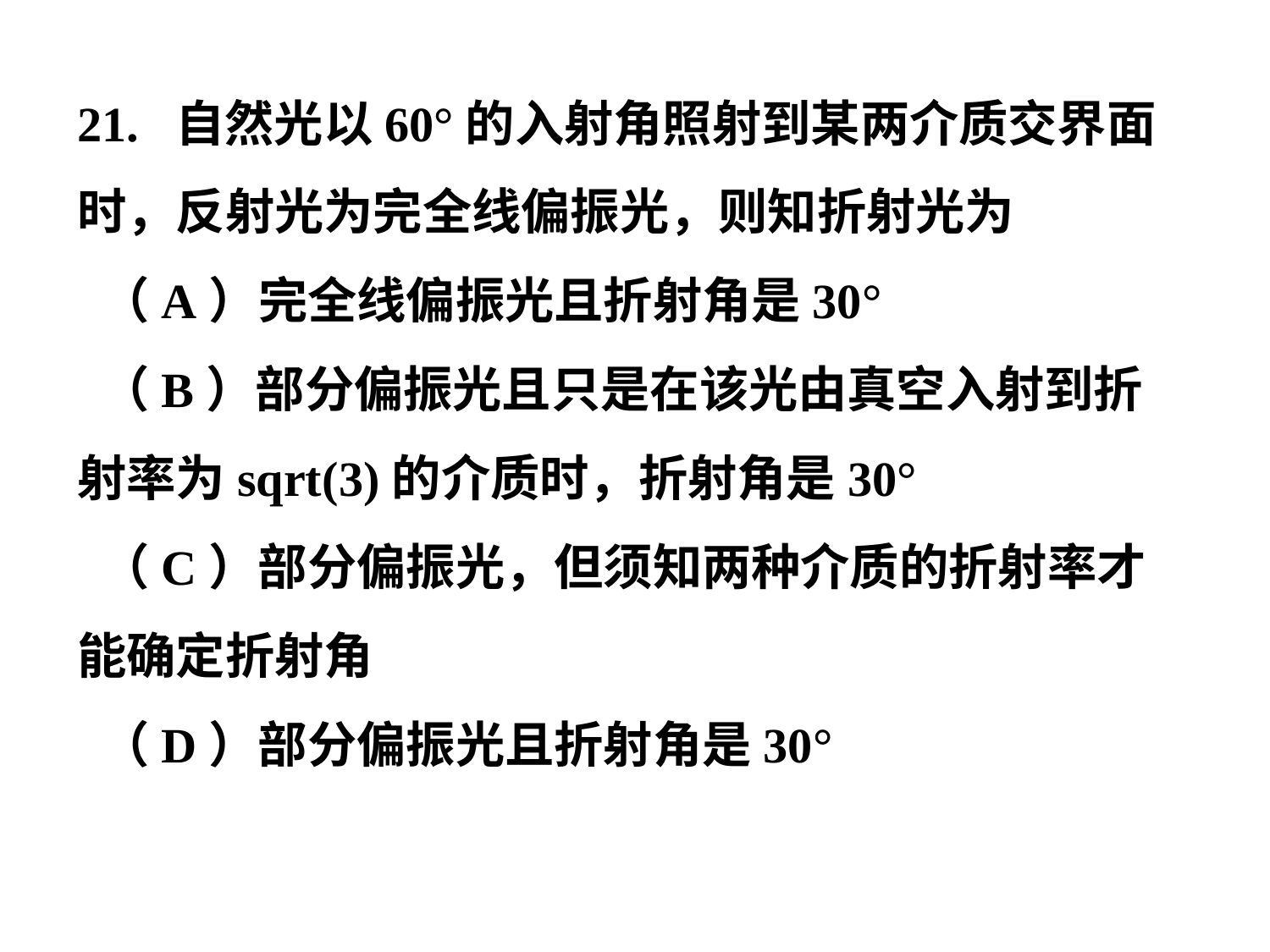

21.  自然光以60°的入射角照射到某两介质交界面时，反射光为完全线偏振光，则知折射光为
 （A）完全线偏振光且折射角是30°
 （B）部分偏振光且只是在该光由真空入射到折射率为sqrt(3)的介质时，折射角是30°
 （C）部分偏振光，但须知两种介质的折射率才能确定折射角
 （D）部分偏振光且折射角是30°